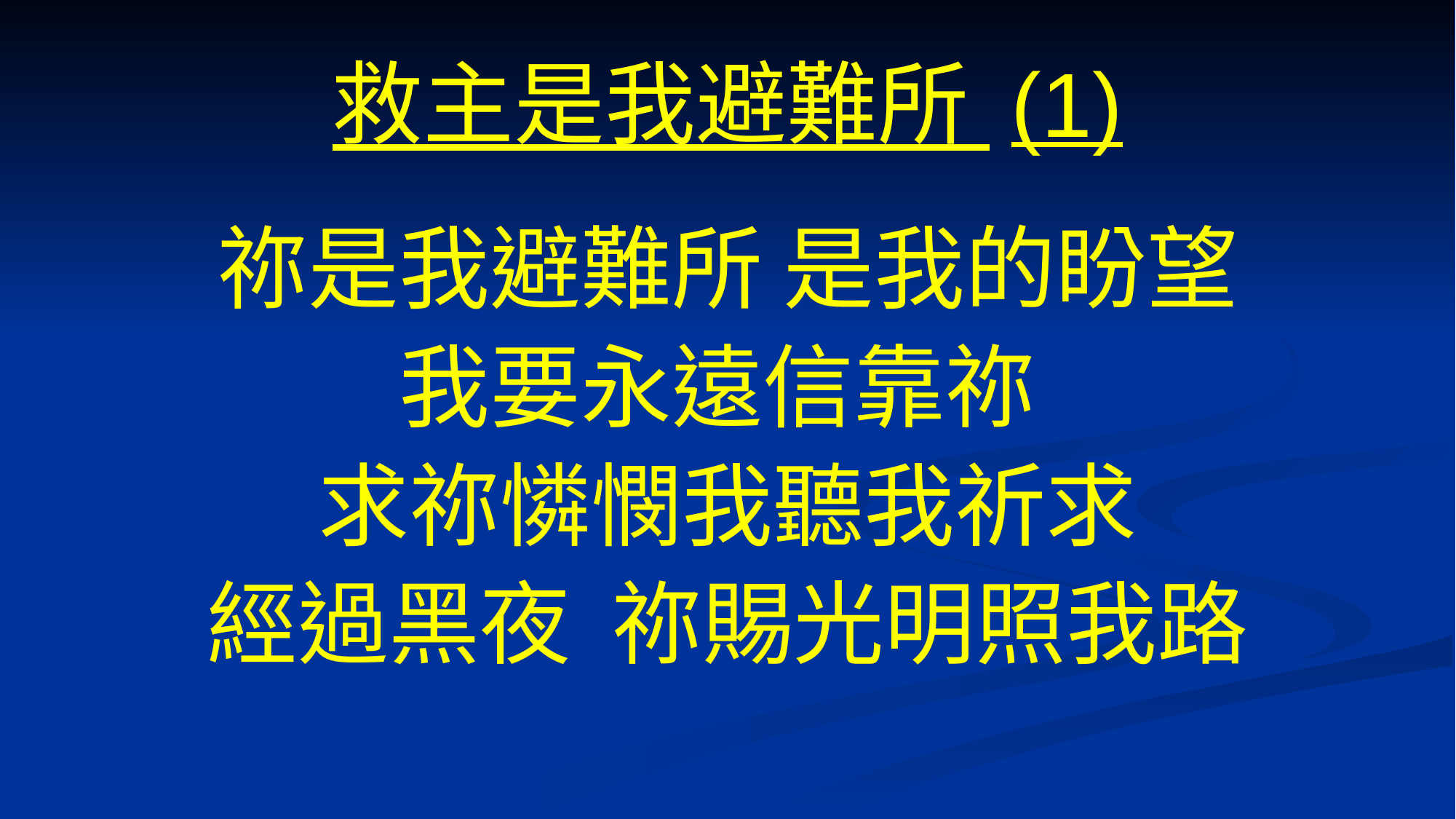

# 救主是我避難所 (1)
祢是我避難所 是我的盼望
我要永遠信靠祢
求祢憐憫我聽我祈求
經過黑夜  祢賜光明照我路